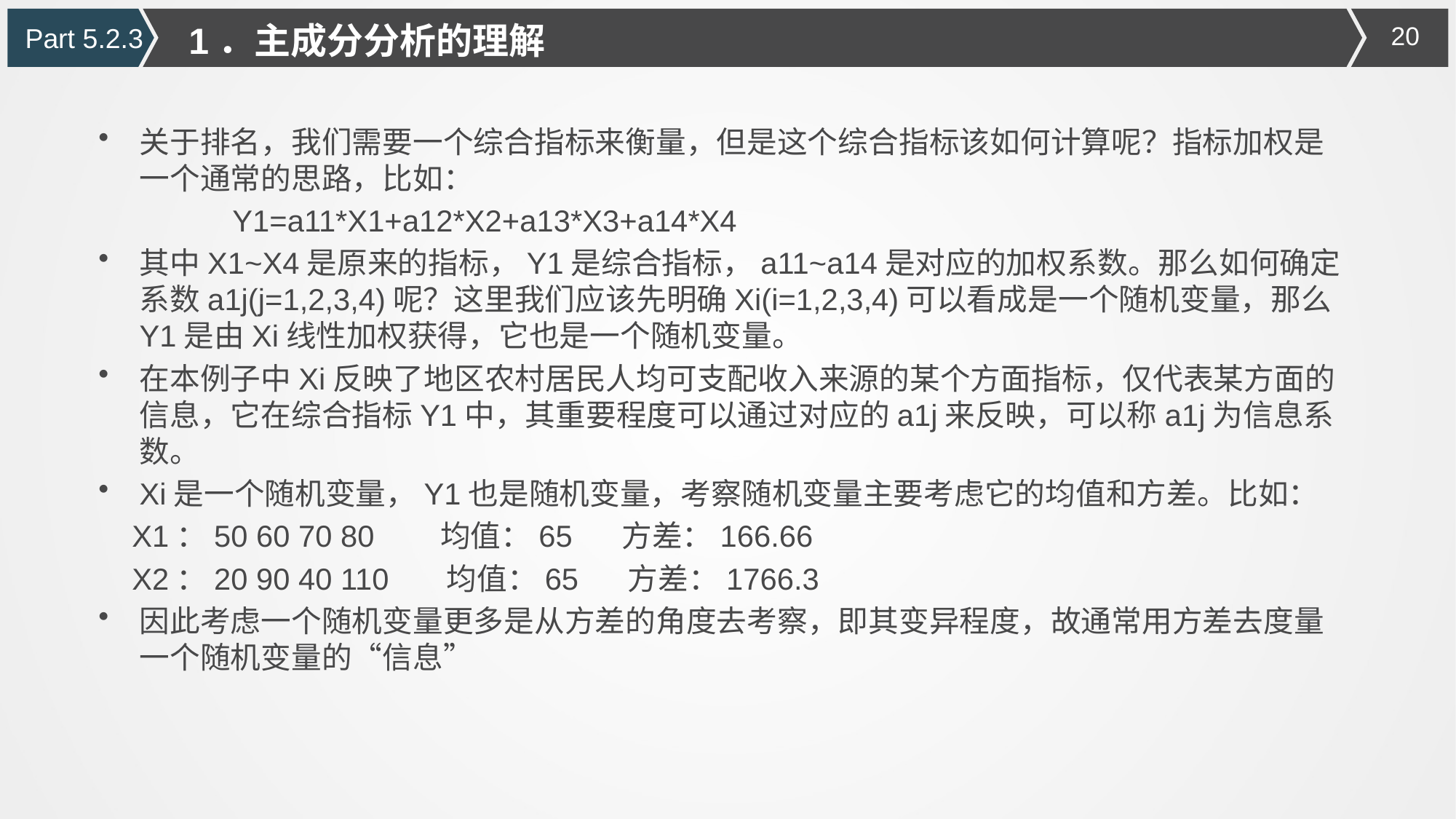

# 1．主成分分析的理解
Part 5.2.3
关于排名，我们需要一个综合指标来衡量，但是这个综合指标该如何计算呢？指标加权是一个通常的思路，比如：
                Y1=a11*X1+a12*X2+a13*X3+a14*X4
其中X1~X4是原来的指标，Y1是综合指标，a11~a14是对应的加权系数。那么如何确定系数a1j(j=1,2,3,4)呢？这里我们应该先明确Xi(i=1,2,3,4)可以看成是一个随机变量，那么Y1是由Xi线性加权获得，它也是一个随机变量。
在本例子中Xi反映了地区农村居民人均可支配收入来源的某个方面指标，仅代表某方面的信息，它在综合指标Y1中，其重要程度可以通过对应的a1j来反映，可以称a1j为信息系数。
Xi是一个随机变量，Y1也是随机变量，考察随机变量主要考虑它的均值和方差。比如：
    X1：50 60 70 80       均值：65     方差：166.66
    X2：20 90 40 110      均值：65     方差：1766.3
因此考虑一个随机变量更多是从方差的角度去考察，即其变异程度，故通常用方差去度量一个随机变量的“信息”